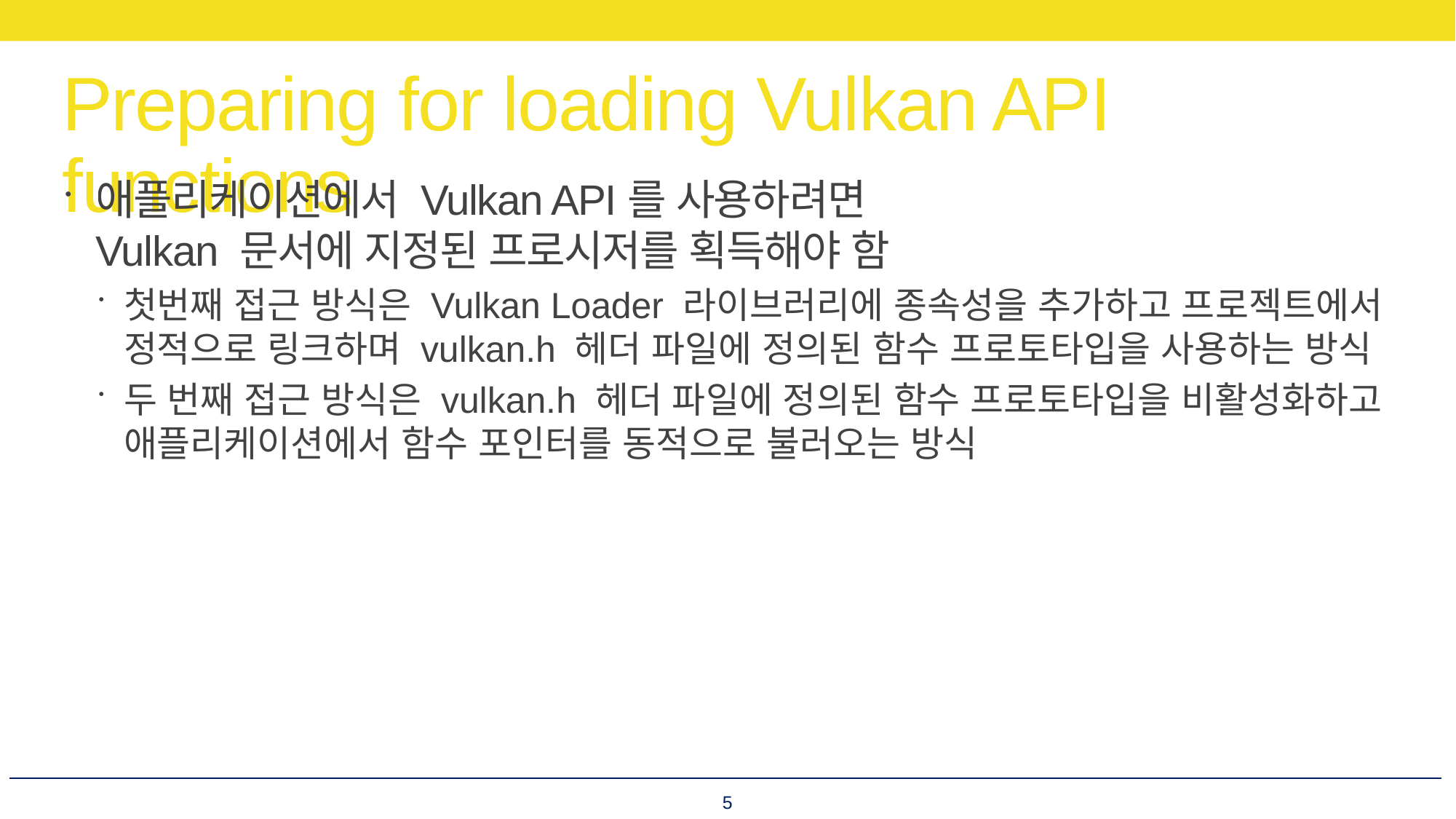

# Preparing for loading Vulkan API functions
애플리케이션에서 Vulkan API를 사용하려면
Vulkan 문서에 지정된 프로시저를 획득해야 함
첫번째 접근 방식은 Vulkan Loader 라이브러리에 종속성을 추가하고 프로젝트에서 정적으로 링크하며 vulkan.h 헤더 파일에 정의된 함수 프로토타입을 사용하는 방식
두 번째 접근 방식은 vulkan.h 헤더 파일에 정의된 함수 프로토타입을 비활성화하고 애플리케이션에서 함수 포인터를 동적으로 불러오는 방식
5